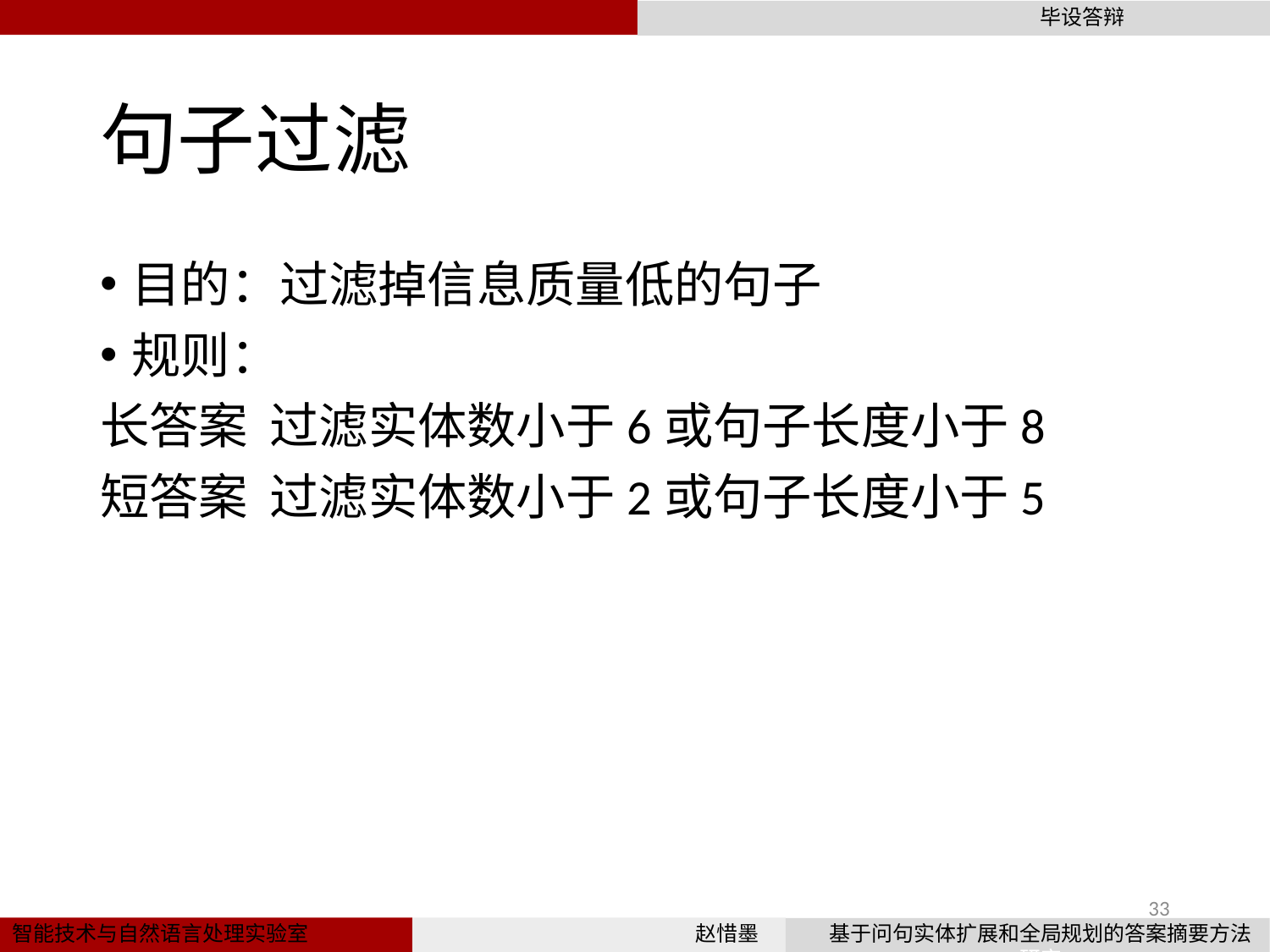

# 句子过滤
目的：过滤掉信息质量低的句子
规则：
长答案  过滤实体数小于6或句子长度小于8
短答案  过滤实体数小于2或句子长度小于5
33